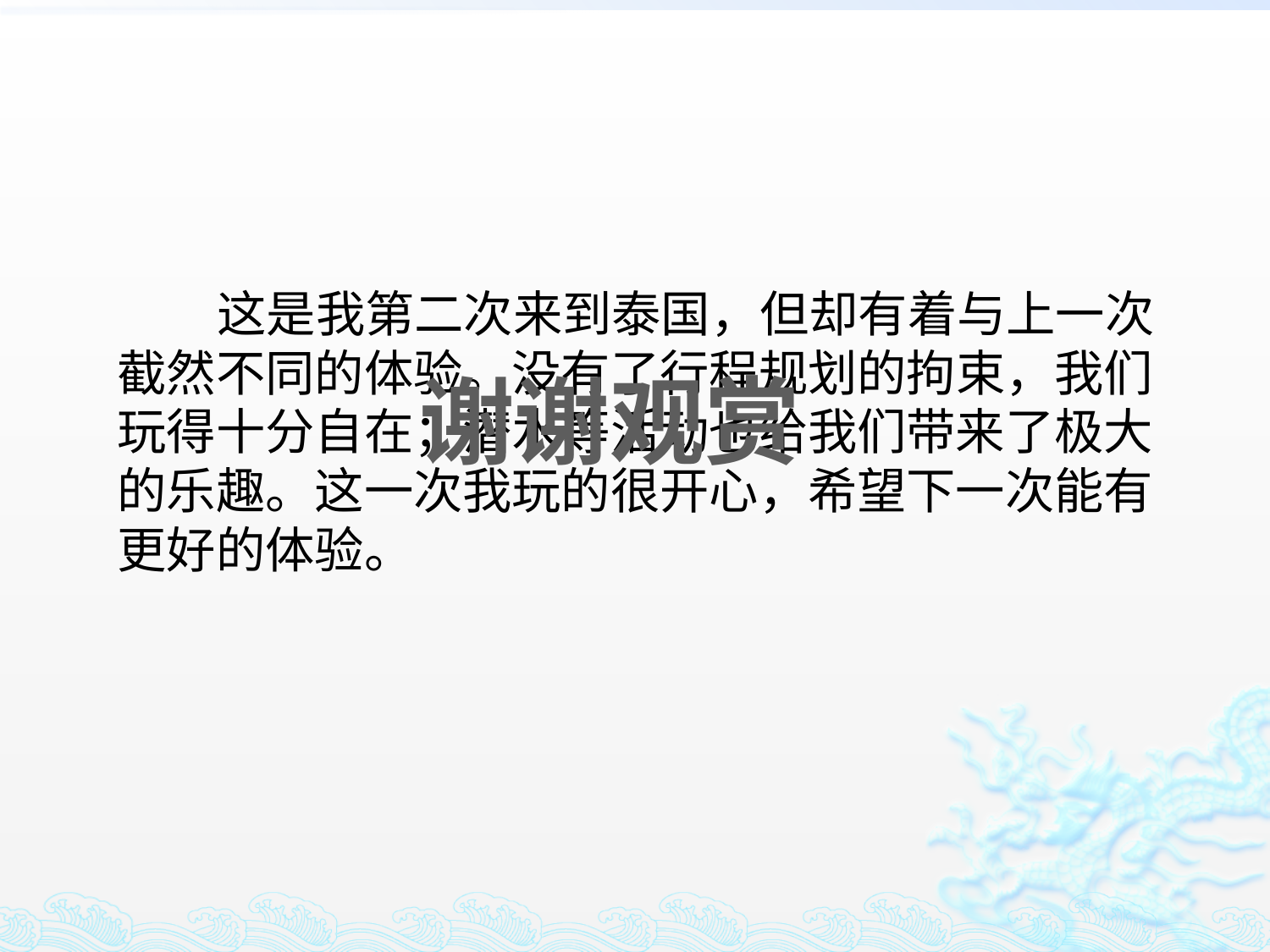

这是我第二次来到泰国，但却有着与上一次截然不同的体验。没有了行程规划的拘束，我们玩得十分自在；潜水等活动也给我们带来了极大的乐趣。这一次我玩的很开心，希望下一次能有更好的体验。
谢谢观赏